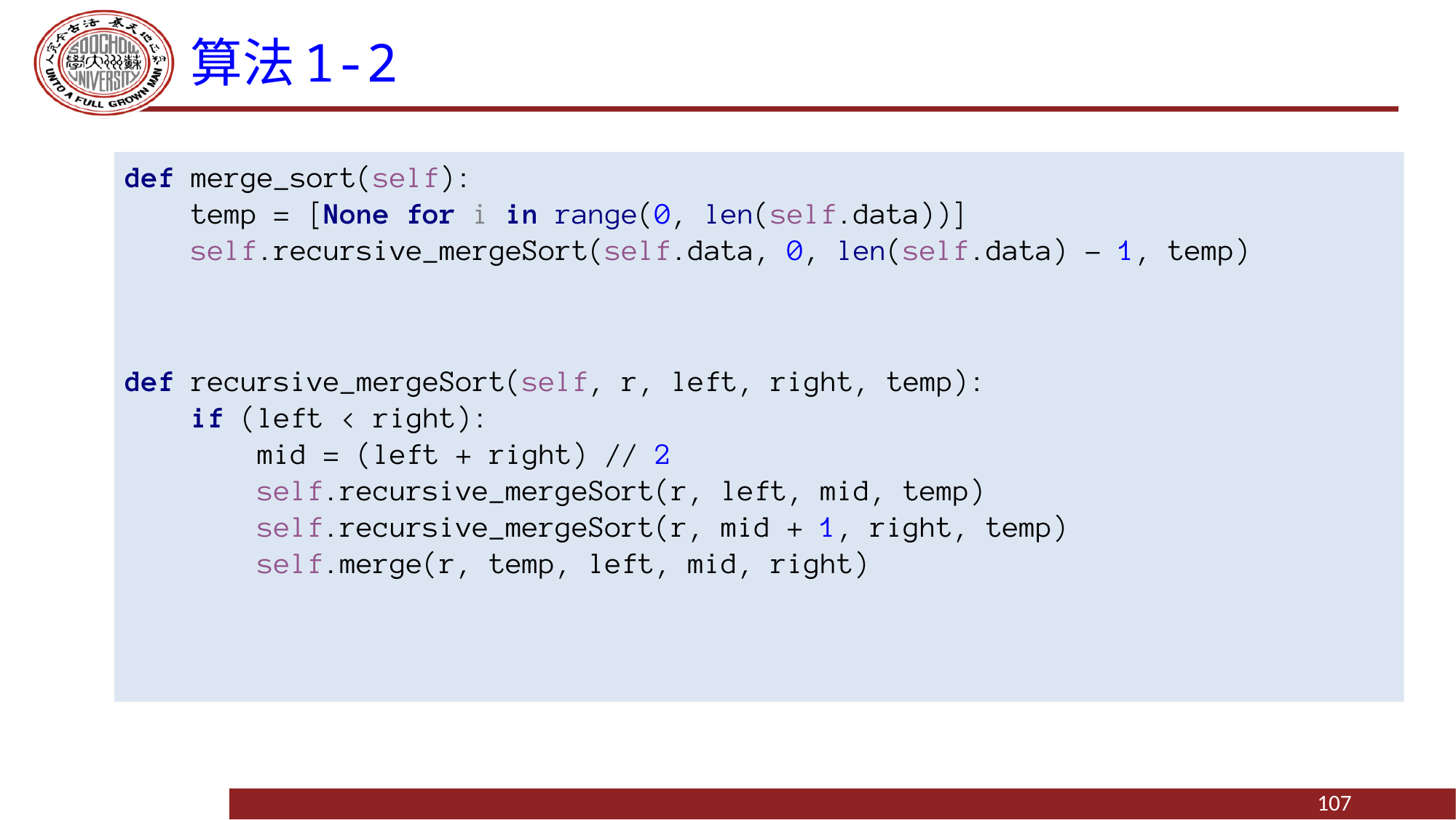

# 算法1-2
def merge_sort(self):
    temp = [None for i in range(0, len(self.data))]
    self.recursive_mergeSort(self.data, 0, len(self.data) - 1, temp)

def recursive_mergeSort(self, r, left, right, temp):
    if (left < right):
        mid = (left + right) // 2
        self.recursive_mergeSort(r, left, mid, temp)
        self.recursive_mergeSort(r, mid + 1, right, temp)
        self.merge(r, temp, left, mid, right)

107